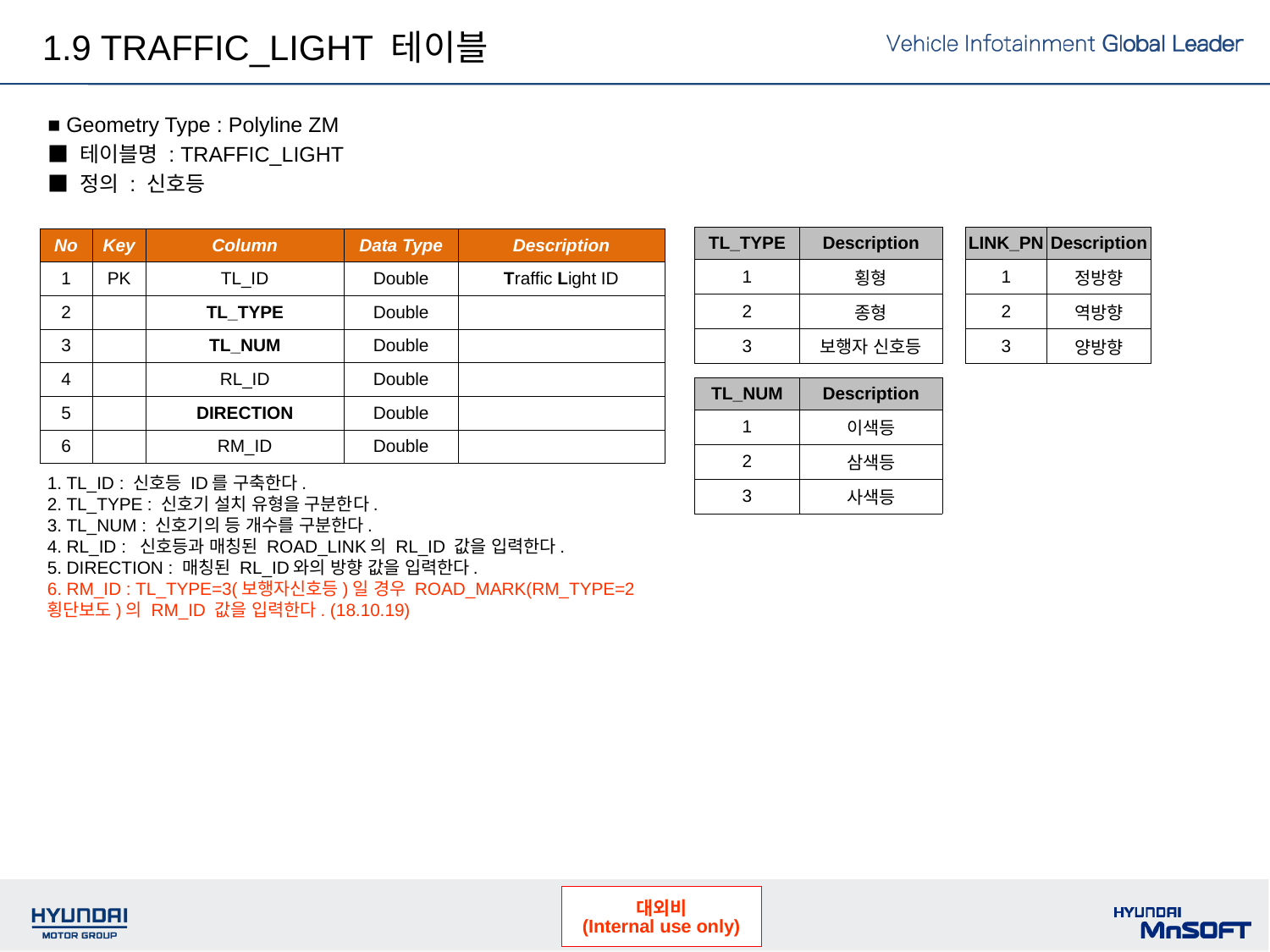

1.9 TRAFFIC_LIGHT 테이블
■ Geometry Type : Polyline ZM
■ 테이블명 : TRAFFIC_LIGHT
■ 정의 : 신호등
| TL\_TYPE | Description |
| --- | --- |
| 1 | 횡형 |
| 2 | 종형 |
| 3 | 보행자 신호등 |
| LINK\_PN | Description |
| --- | --- |
| 1 | 정방향 |
| 2 | 역방향 |
| 3 | 양방향 |
| No | Key | Column | Data Type | Description |
| --- | --- | --- | --- | --- |
| 1 | PK | TL\_ID | Double | Traffic Light ID |
| 2 |  | TL\_TYPE | Double |  |
| 3 |  | TL\_NUM | Double |  |
| 4 |  | RL\_ID | Double |  |
| 5 |  | DIRECTION | Double |  |
| 6 |  | RM\_ID | Double |  |
| TL\_NUM | Description |
| --- | --- |
| 1 | 이색등 |
| 2 | 삼색등 |
| 3 | 사색등 |
1. TL_ID : 신호등 ID를 구축한다.
2. TL_TYPE : 신호기 설치 유형을 구분한다.
3. TL_NUM : 신호기의 등 개수를 구분한다.
4. RL_ID :  신호등과 매칭된 ROAD_LINK의 RL_ID 값을 입력한다.
5. DIRECTION : 매칭된 RL_ID와의 방향 값을 입력한다.
6. RM_ID : TL_TYPE=3(보행자신호등)일 경우 ROAD_MARK(RM_TYPE=2 횡단보도)의 RM_ID 값을 입력한다. (18.10.19)